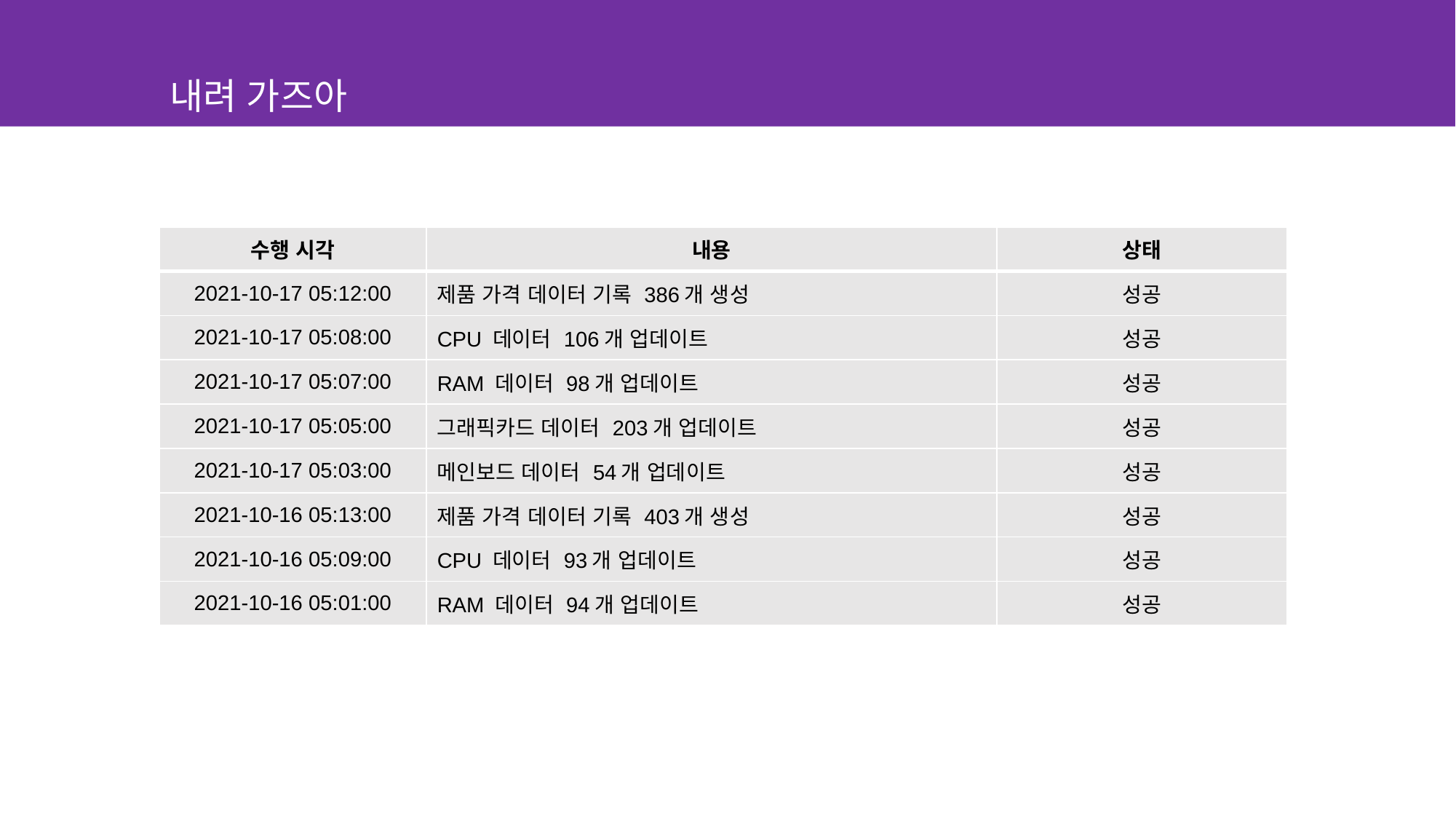

내려 가즈아
| 수행 시각 | 내용 | 상태 |
| --- | --- | --- |
| 2021-10-17 05:12:00 | 제품 가격 데이터 기록 386개 생성 | 성공 |
| 2021-10-17 05:08:00 | CPU 데이터 106개 업데이트 | 성공 |
| 2021-10-17 05:07:00 | RAM 데이터 98개 업데이트 | 성공 |
| 2021-10-17 05:05:00 | 그래픽카드 데이터 203개 업데이트 | 성공 |
| 2021-10-17 05:03:00 | 메인보드 데이터 54개 업데이트 | 성공 |
| 2021-10-16 05:13:00 | 제품 가격 데이터 기록 403개 생성 | 성공 |
| 2021-10-16 05:09:00 | CPU 데이터 93개 업데이트 | 성공 |
| 2021-10-16 05:01:00 | RAM 데이터 94개 업데이트 | 성공 |